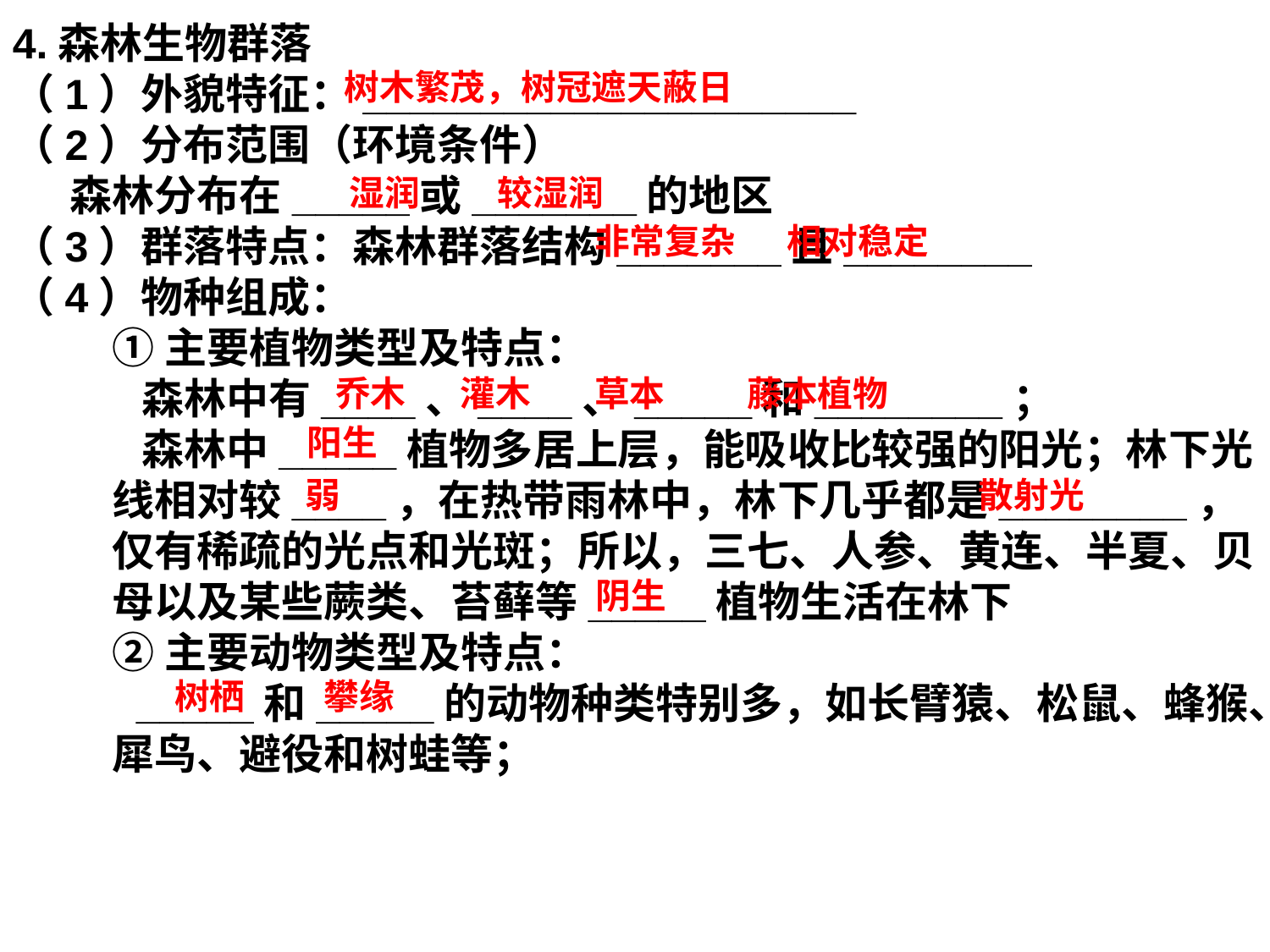

4.森林生物群落
（1）外貌特征：_____________________
（2）分布范围（环境条件）
     森林分布在_____或_______的地区
（3）群落特点：森林群落结构_______且________
（4）物种组成：
①主要植物类型及特点：
  森林中有____、____、_____和________；
  森林中_____植物多居上层，能吸收比较强的阳光；林下光线相对较____，在热带雨林中，林下几乎都是________，仅有稀疏的光点和光斑；所以，三七、人参、黄连、半夏、贝母以及某些蕨类、苔藓等_____植物生活在林下
②主要动物类型及特点：
  _____和_____的动物种类特别多，如长臂猿、松鼠、蜂猴、犀鸟、避役和树蛙等；

树木繁茂，树冠遮天蔽日
湿润
较湿润
非常复杂
相对稳定
乔木
灌木
草本
藤本植物
阳生
弱
散射光
阴生
树栖
攀缘